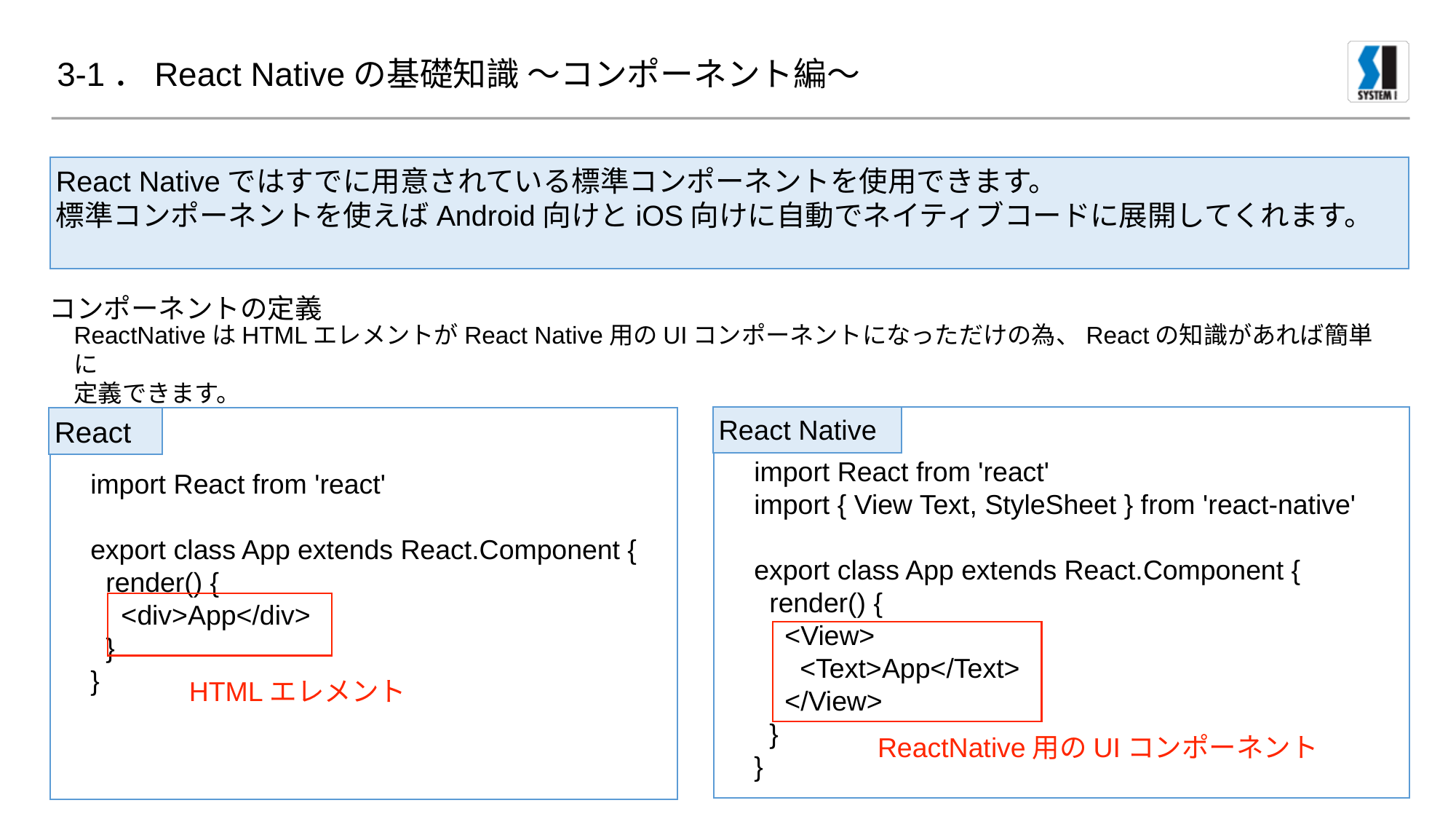

# 3-1．React Nativeの基礎知識 ～コンポーネント編～
React Nativeではすでに用意されている標準コンポーネントを使用できます。
標準コンポーネントを使えばAndroid向けとiOS向けに自動でネイティブコードに展開してくれます。
コンポーネントの定義
ReactNativeはHTMLエレメントがReact Native用のUIコンポーネントになっただけの為、Reactの知識があれば簡単に
定義できます。
React Native

React

import React from 'react'
import { View Text, StyleSheet } from 'react-native'

export class App extends React.Component {
  render() {
    <View>
      <Text>App</Text>
    </View>
  }
}
import React from 'react'

export class App extends React.Component {
  render() {
    <div>App</div>
  }
}

HTMLエレメント
ReactNative用のUIコンポーネント